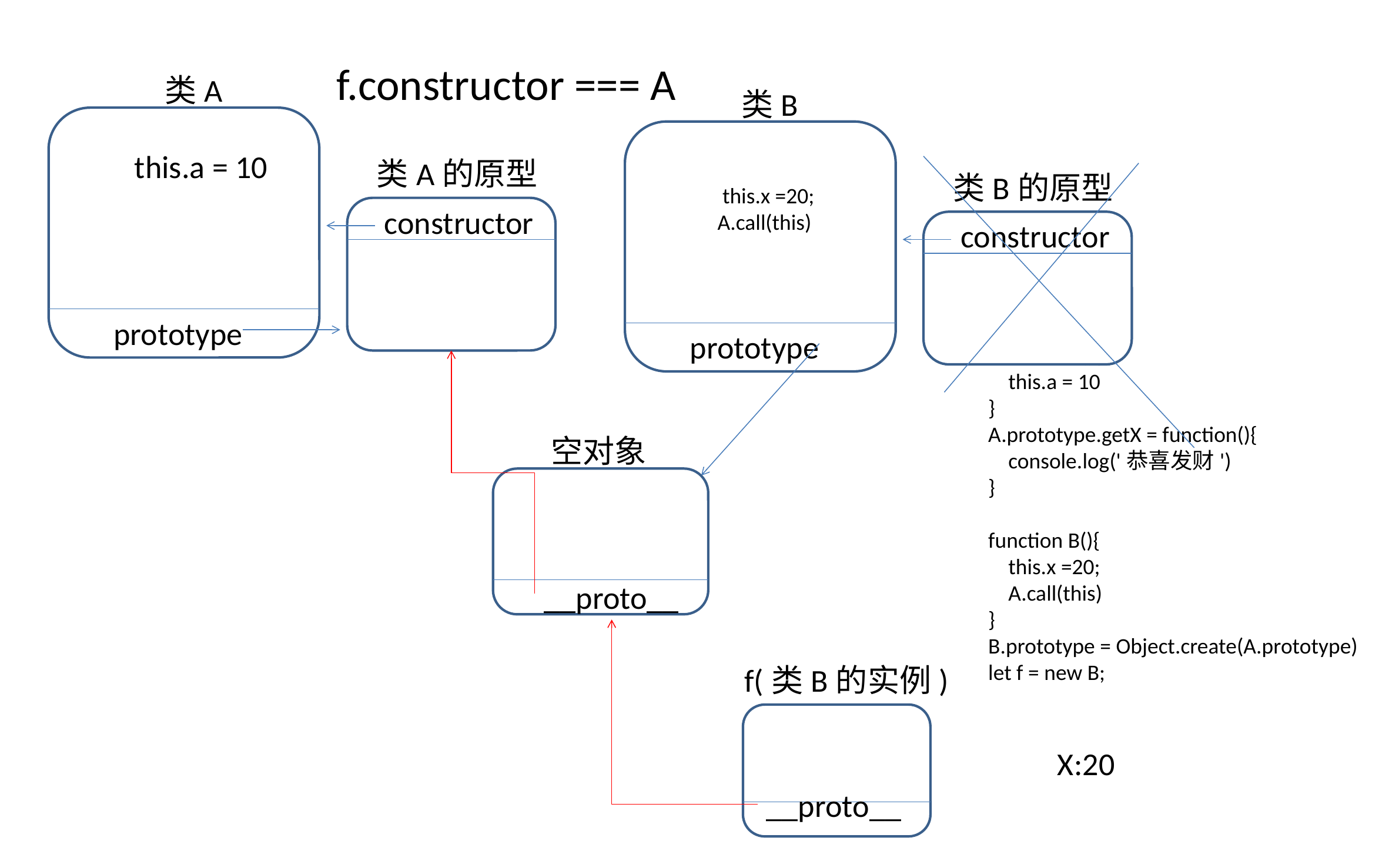

f.constructor === A
类A
类B

 this.a = 10

类A的原型
类B的原型
 this.x =20;
A.call(this)

constructor

constructor
prototype
prototype
        function A(){
            this.a = 10
        }
        A.prototype.getX = function(){
            console.log('恭喜发财')
        }
        function B(){
            this.x =20;
            A.call(this)
        }
        B.prototype = Object.create(A.prototype)
        let f = new B;

空对象

__proto__
f(类B的实例)

X:20
__proto__